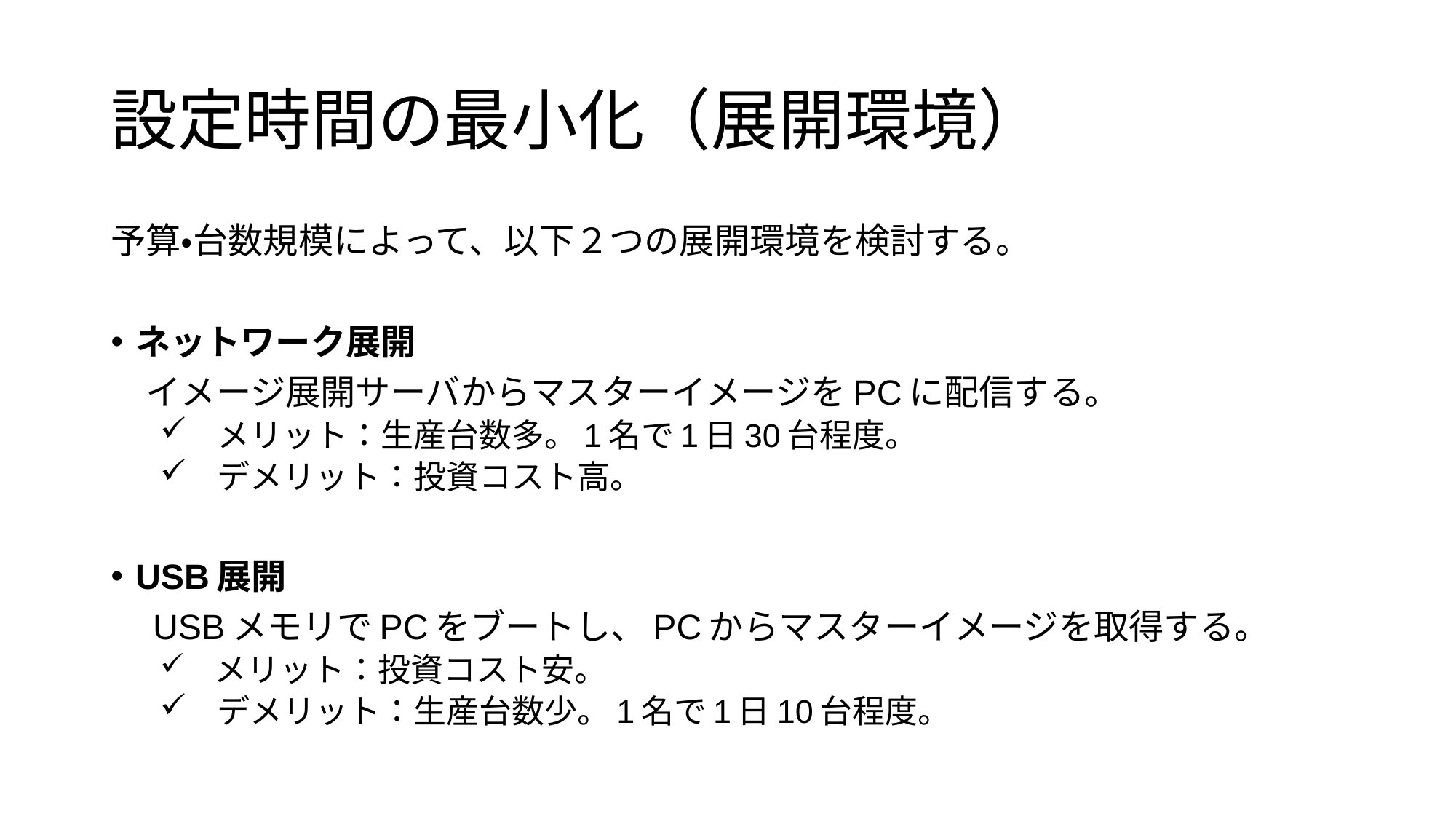

# 設定時間の最小化（展開環境）
予算・台数規模によって、以下２つの展開環境を検討する。

ネットワーク展開
　イメージ展開サーバからマスターイメージをPCに配信する。
　メリット：生産台数多。1名で1日30台程度。
　デメリット：投資コスト高。

USB展開
　USBメモリでPCをブートし、PCからマスターイメージを取得する。
　メリット：投資コスト安。
　デメリット：生産台数少。1名で1日10台程度。